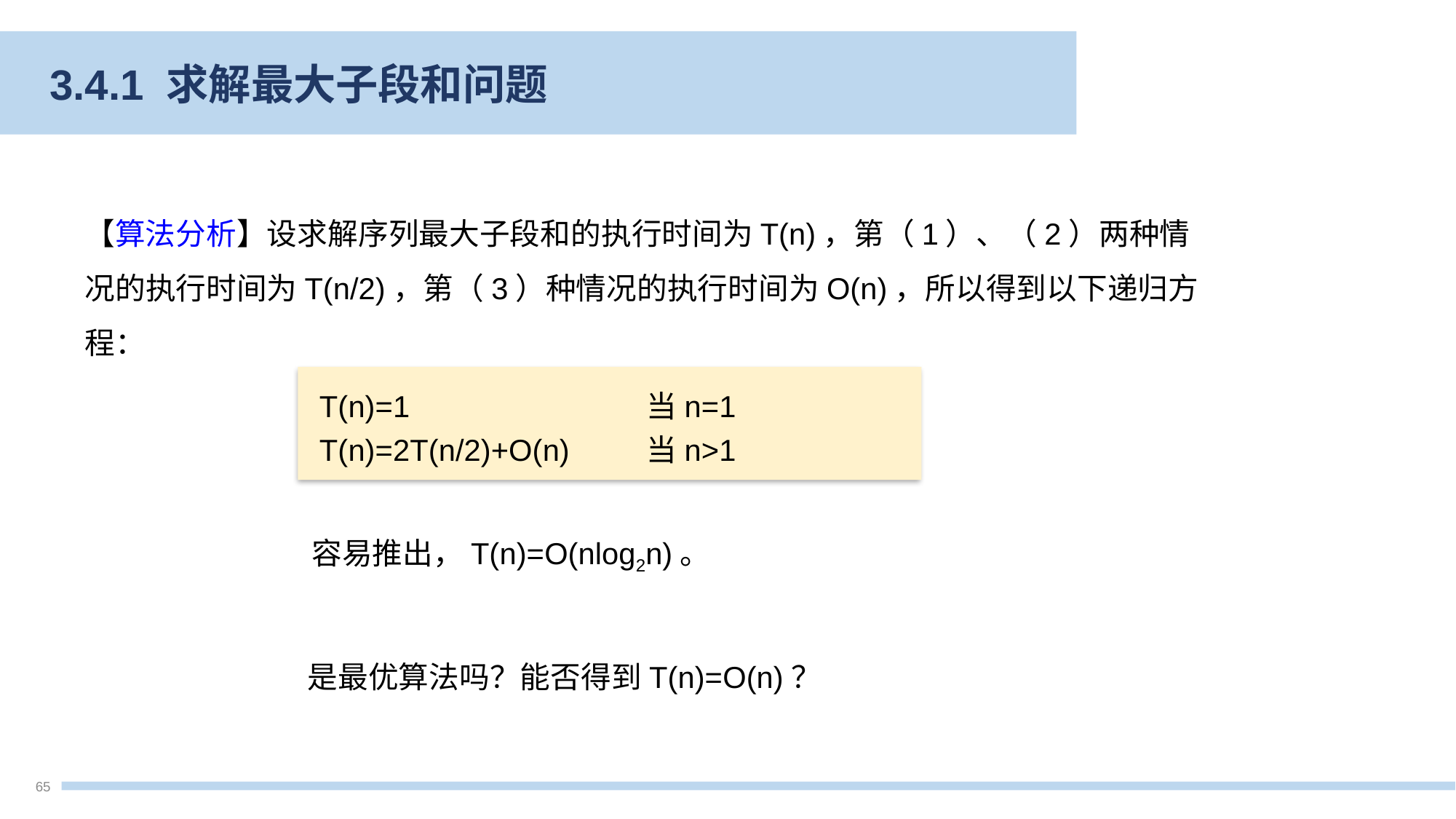

3.4.1 求解最大子段和问题
【算法分析】设求解序列最大子段和的执行时间为T(n)，第（1）、（2）两种情况的执行时间为T(n/2)，第（3）种情况的执行时间为O(n)，所以得到以下递归方程：
T(n)=1			当n=1
T(n)=2T(n/2)+O(n)	当n>1
容易推出，T(n)=O(nlog2n)。
是最优算法吗？能否得到T(n)=O(n)？
65